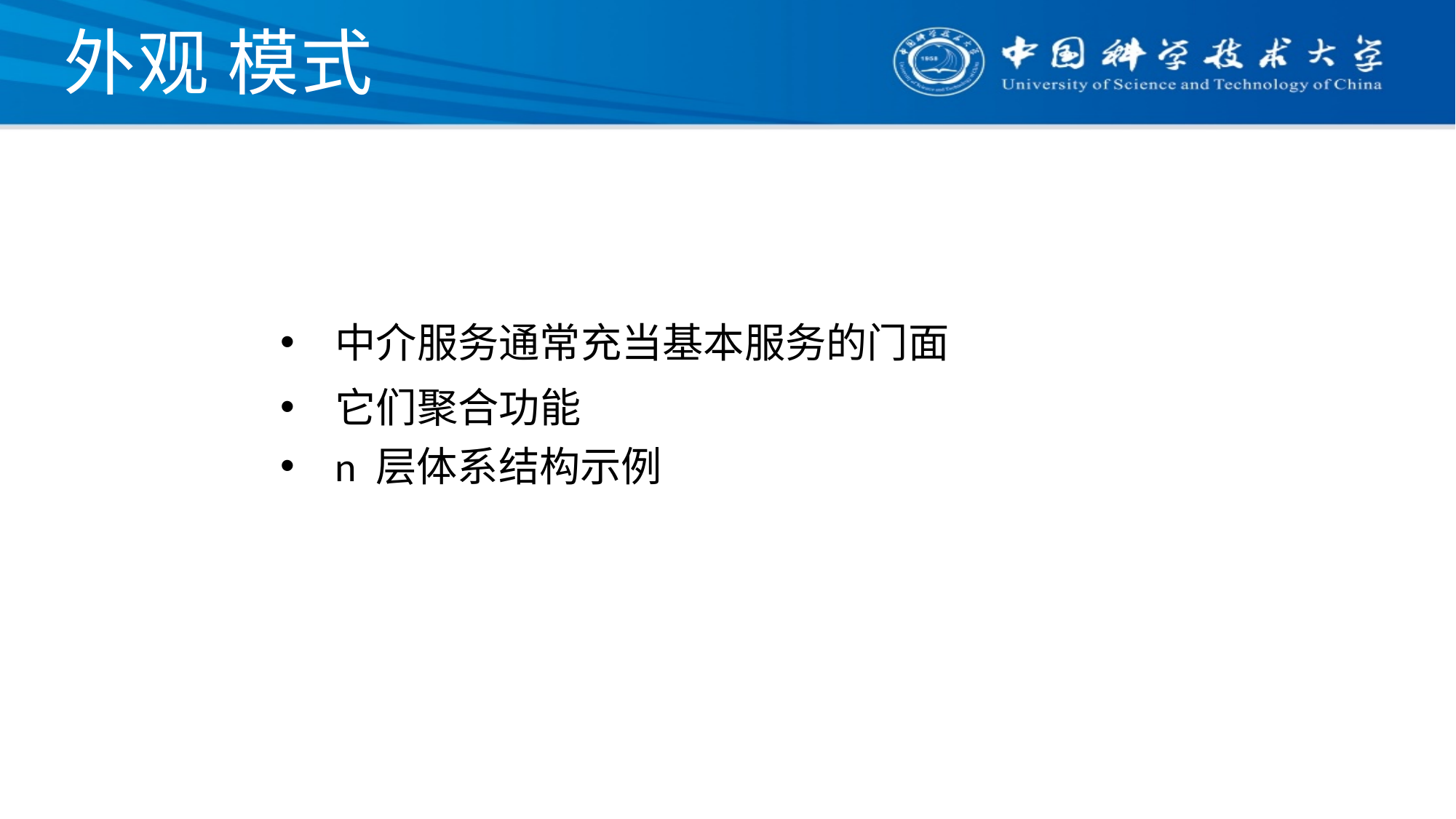

# 外观 模式
中介服务通常充当基本服务的门面
它们聚合功能
n 层体系结构示例